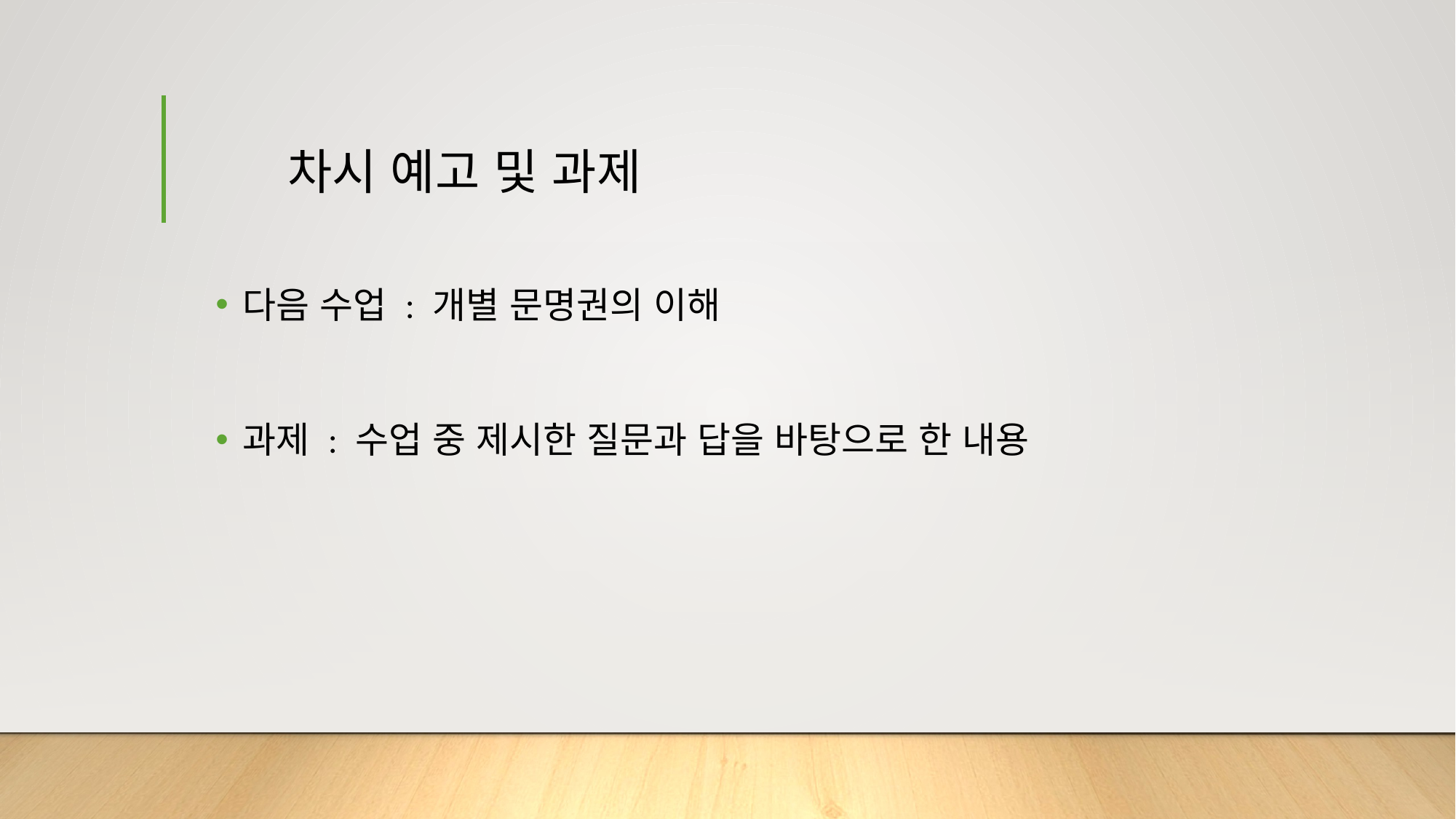

# 차시 예고 및 과제
다음 수업 : 개별 문명권의 이해

과제 : 수업 중 제시한 질문과 답을 바탕으로 한 내용